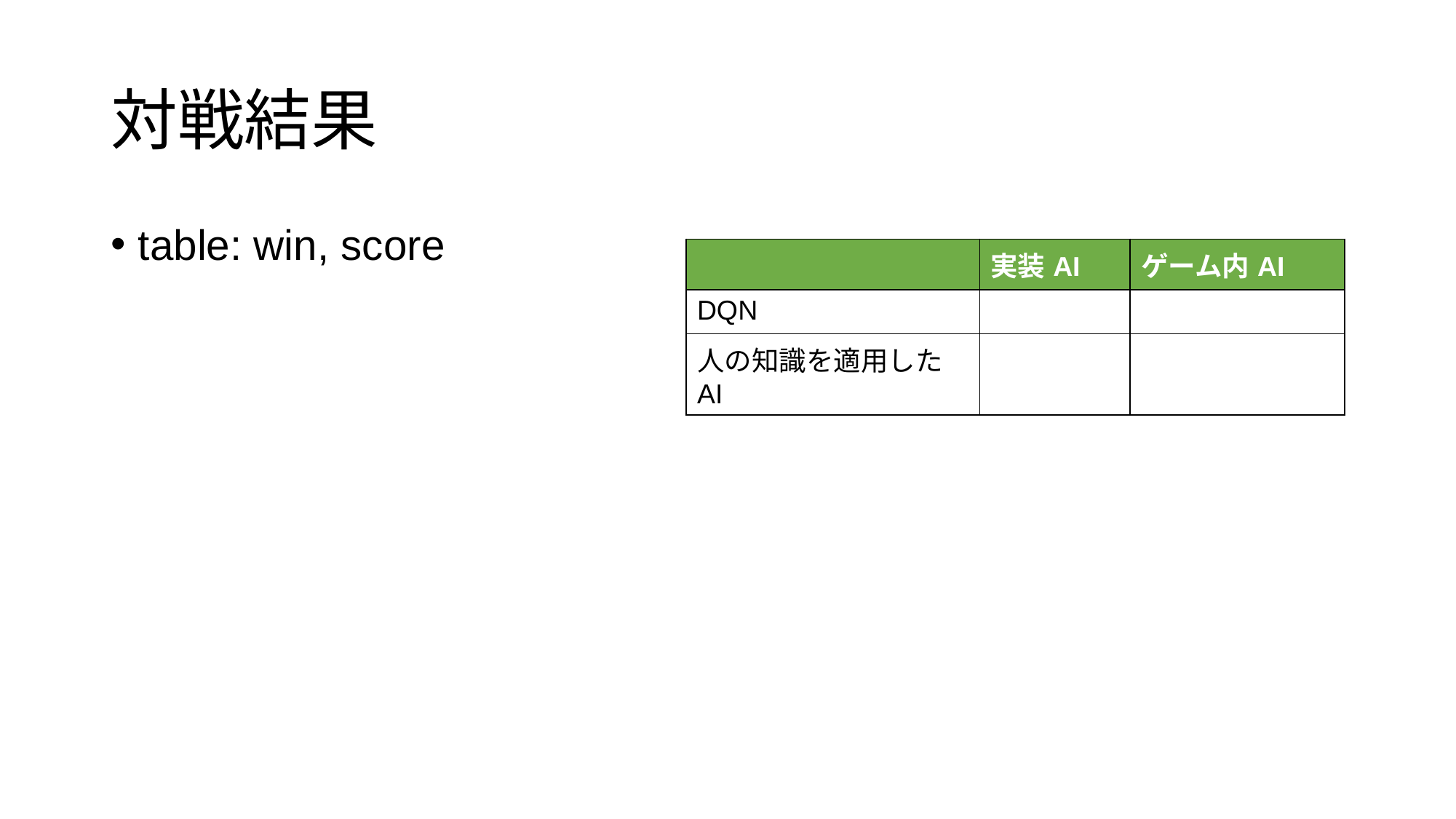

# 対戦結果
table: win, score

|  | 実装AI | ゲーム内AI |
| --- | --- | --- |
| DQN |  |  |
| 人の知識を適用したAI |  |  |